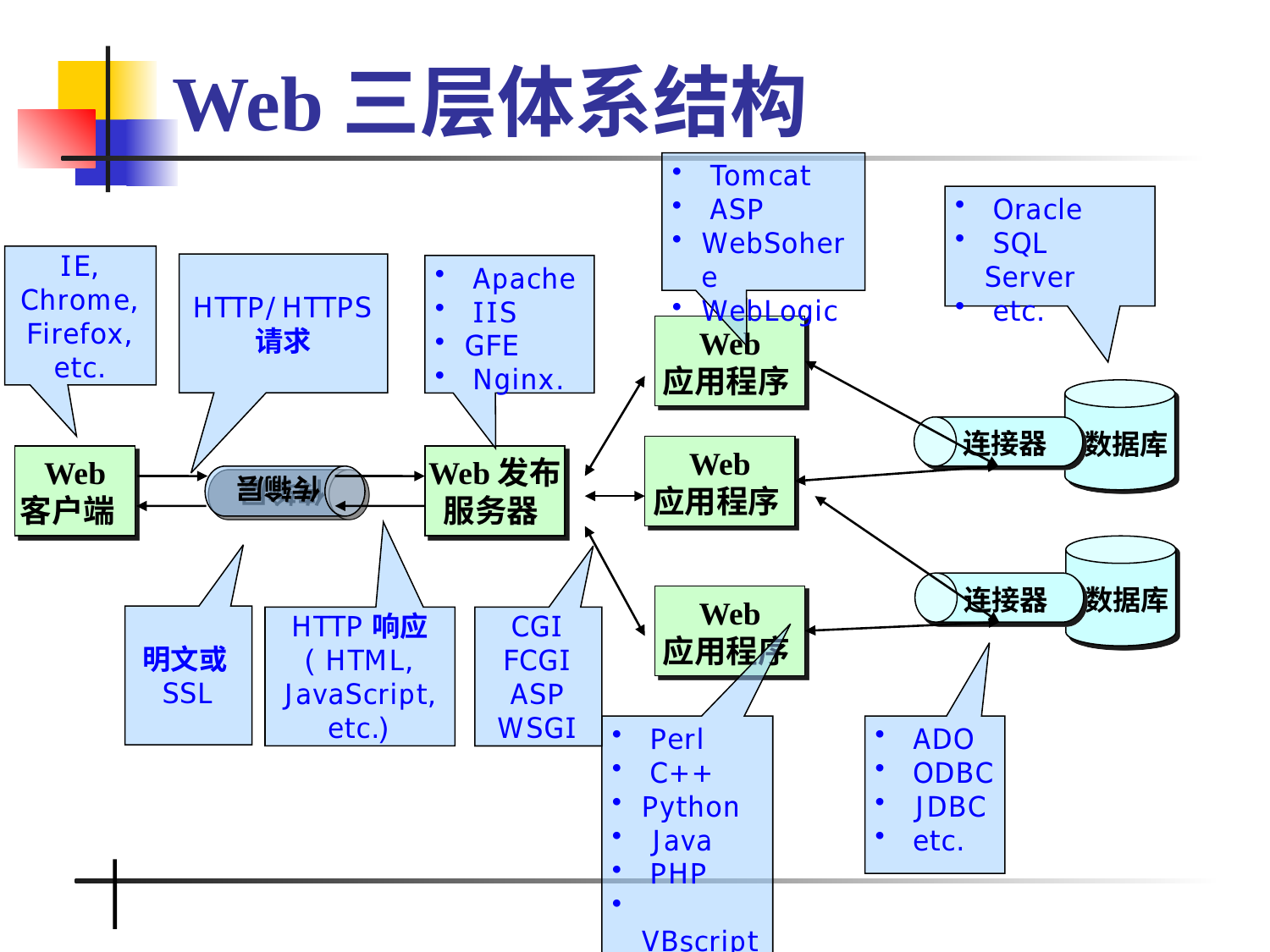

# Web三层体系结构
 Tomcat
 ASP
WebSohere
WebLogic
 Oracle
 SQL Server
 etc.
IE, Chrome,
Firefox,
etc.
HTTP/HTTPS
请求
 Apache
 IIS
GFE
 Nginx.
Web
应用程序
连接器
  数据库
传输层
Web
应用程序
Web
客户端
Web发布
服务器

连接器
  数据库
Web
应用程序
明文或SSL
HTTP响应
( HTML, JavaScript, etc.)
CGI
FCGI
ASP
WSGI
 ADO
 ODBC
 JDBC
 etc.
 Perl
 C++
Python
 Java
 PHP
 VBscript